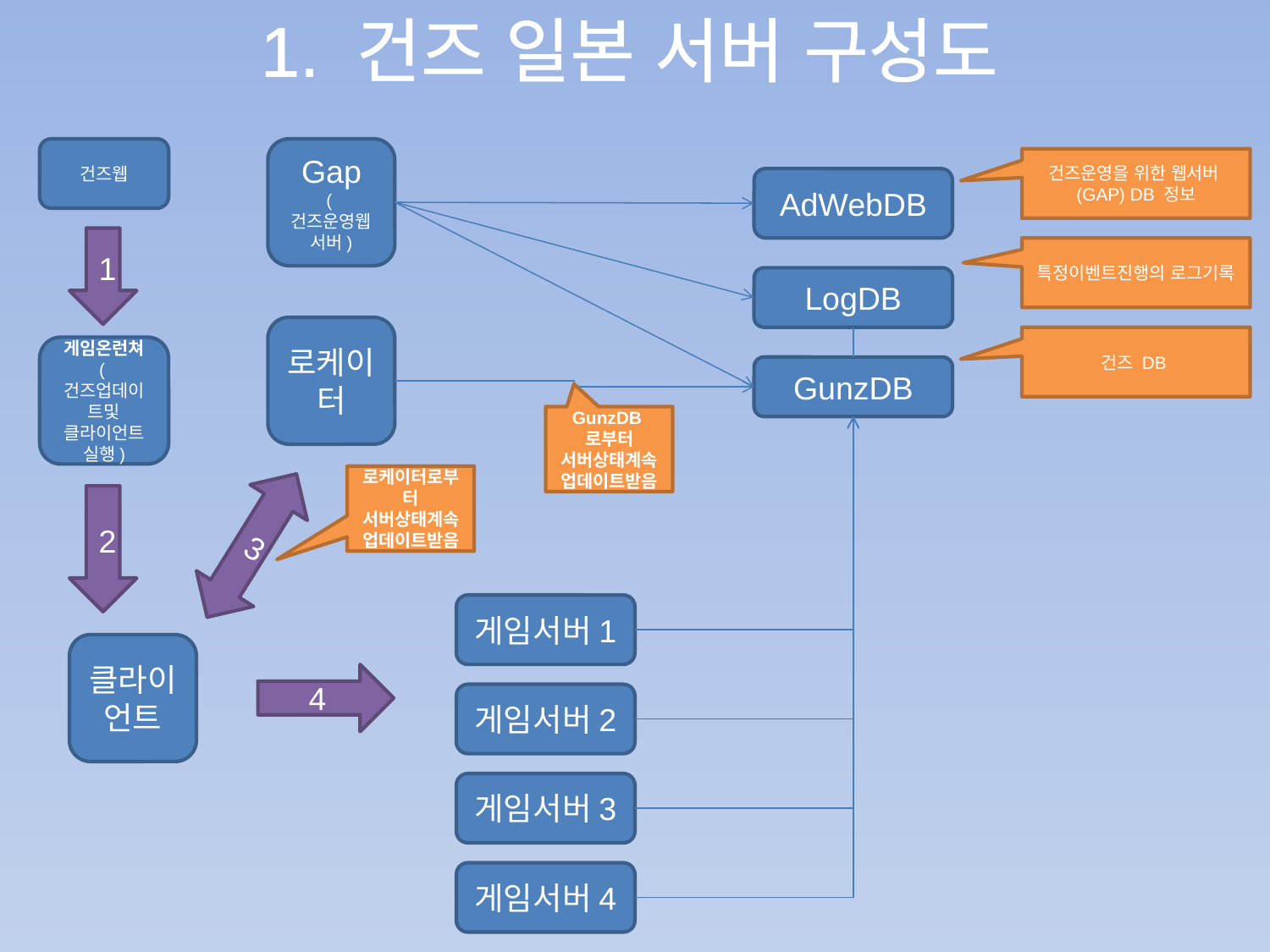

1. 건즈 일본 서버 구성도
건즈웹
Gap
(건즈운영웹서버)
건즈운영을 위한 웹서버(GAP) DB 정보
AdWebDB
1
특정이벤트진행의 로그기록
LogDB
로케이터
건즈 DB
게임온런쳐
(건즈업데이트및 클라이언트실행)
GunzDB
GunzDB로부터 서버상태계속업데이트받음
3
로케이터로부터 서버상태계속업데이트받음
2
게임서버1
클라이언트
4
게임서버2
게임서버3
게임서버4